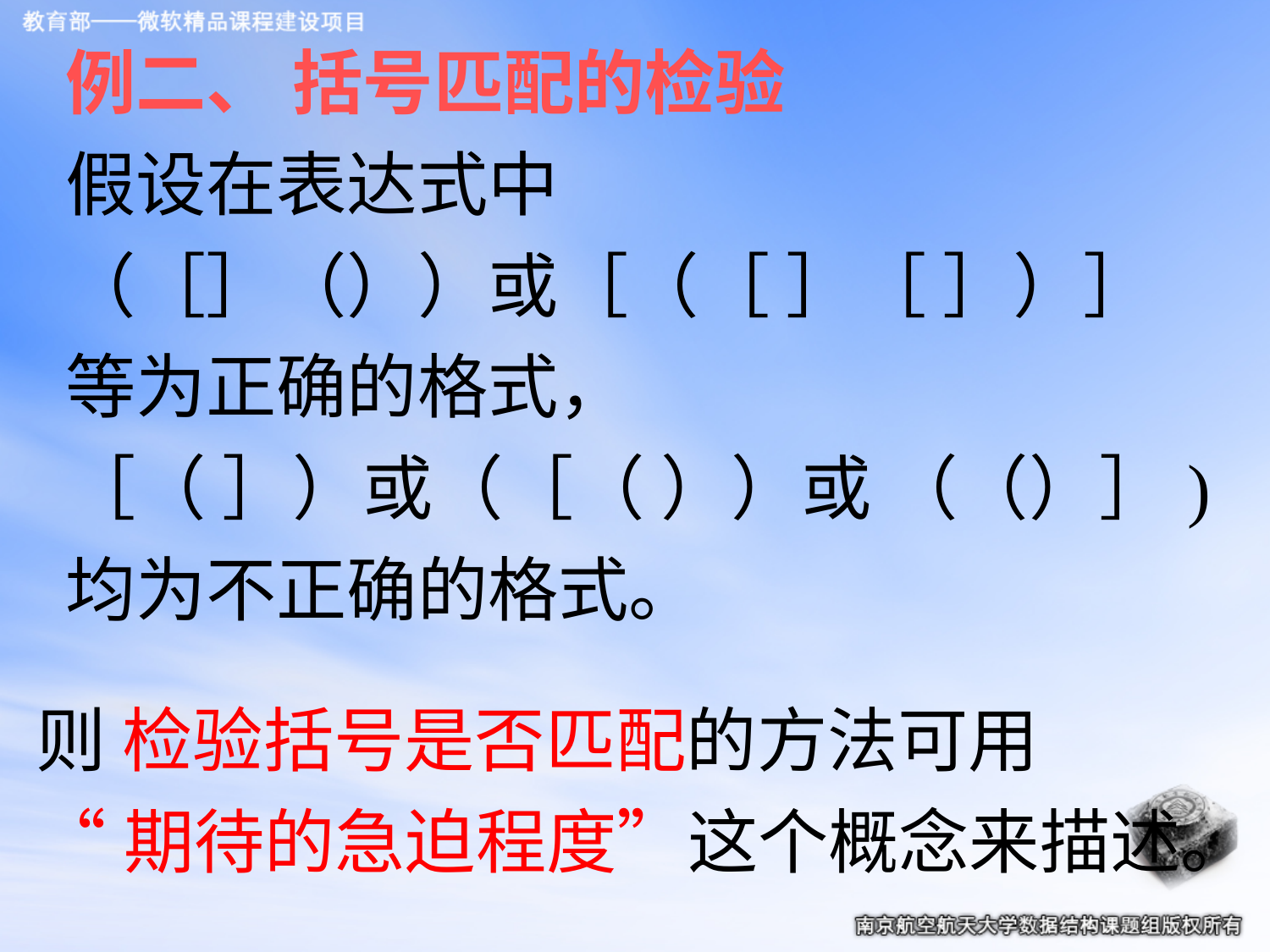

例二、 括号匹配的检验
假设在表达式中
（［］（））或［（［ ］［ ］）］
等为正确的格式，
［（ ］）或（［（ ））或 （（）］)
均为不正确的格式。
则 检验括号是否匹配的方法可用
“期待的急迫程度”这个概念来描述。